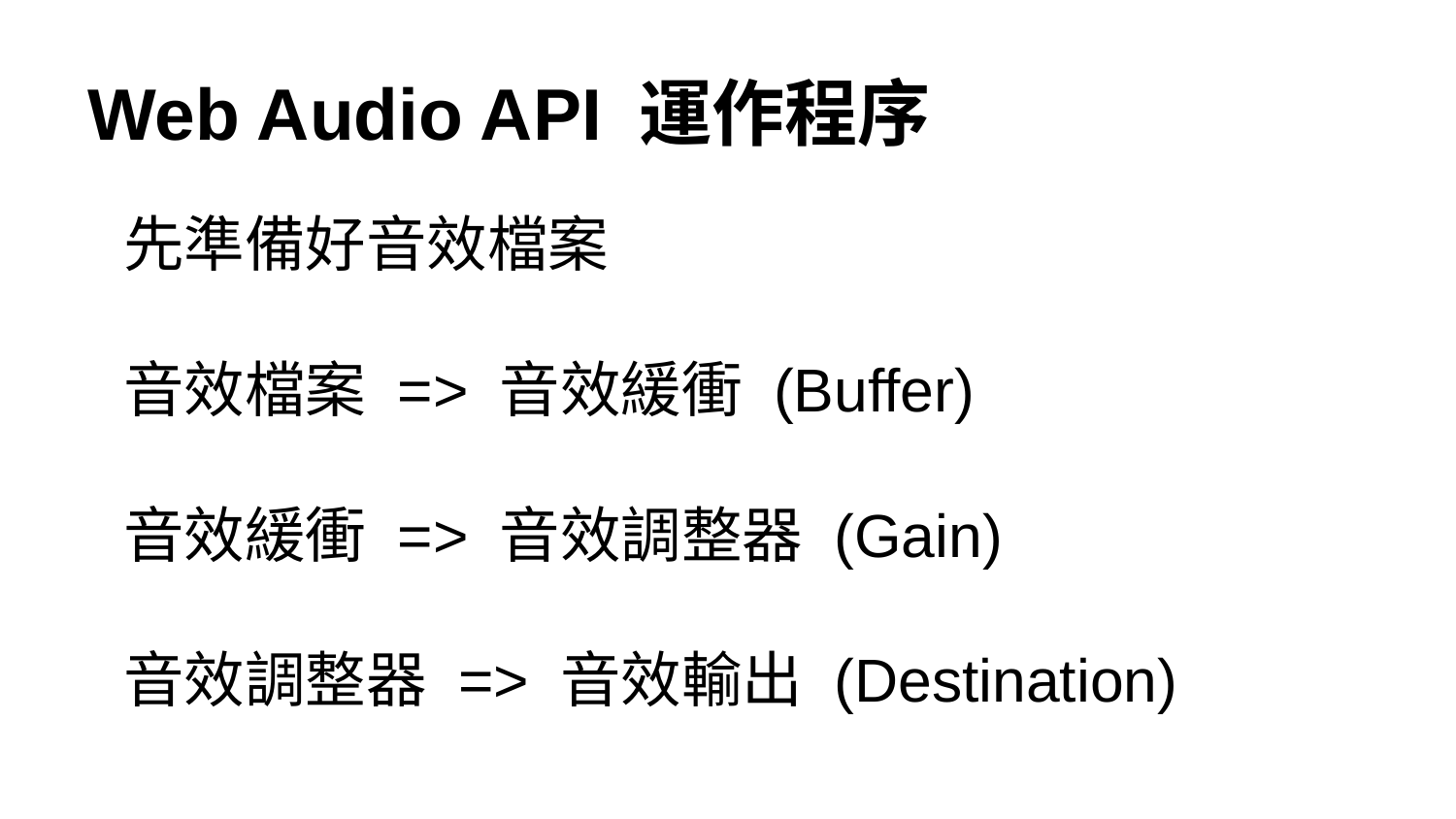

# Web Audio API 運作程序
先準備好音效檔案
音效檔案 => 音效緩衝 (Buffer)

音效緩衝 => 音效調整器 (Gain)

音效調整器 => 音效輸出 (Destination)